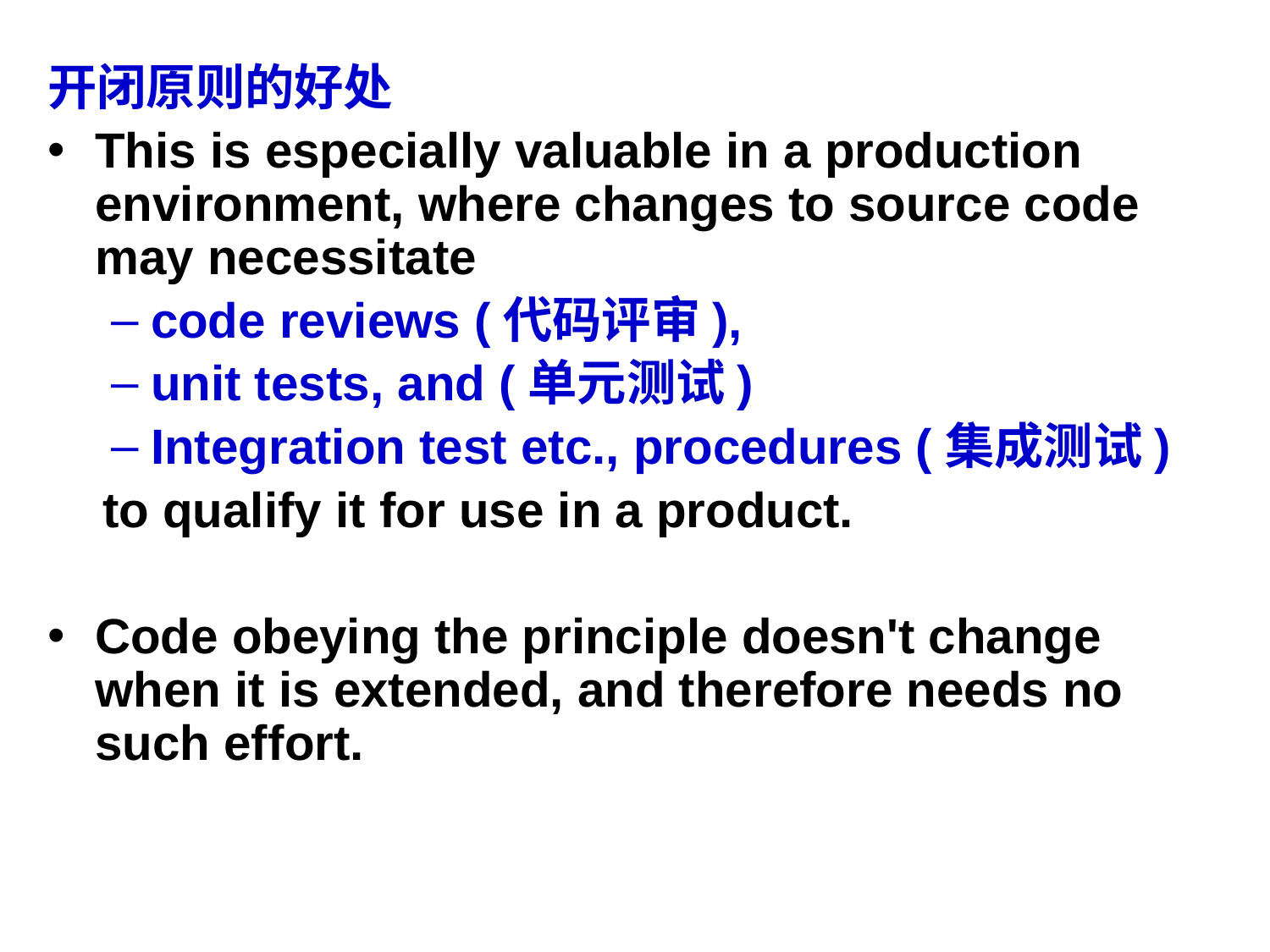

开闭原则的好处
This is especially valuable in a production environment, where changes to source code may necessitate
code reviews (代码评审),
unit tests, and (单元测试)
Integration test etc., procedures (集成测试)
    to qualify it for use in a product.

Code obeying the principle doesn't change when it is extended, and therefore needs no such effort.